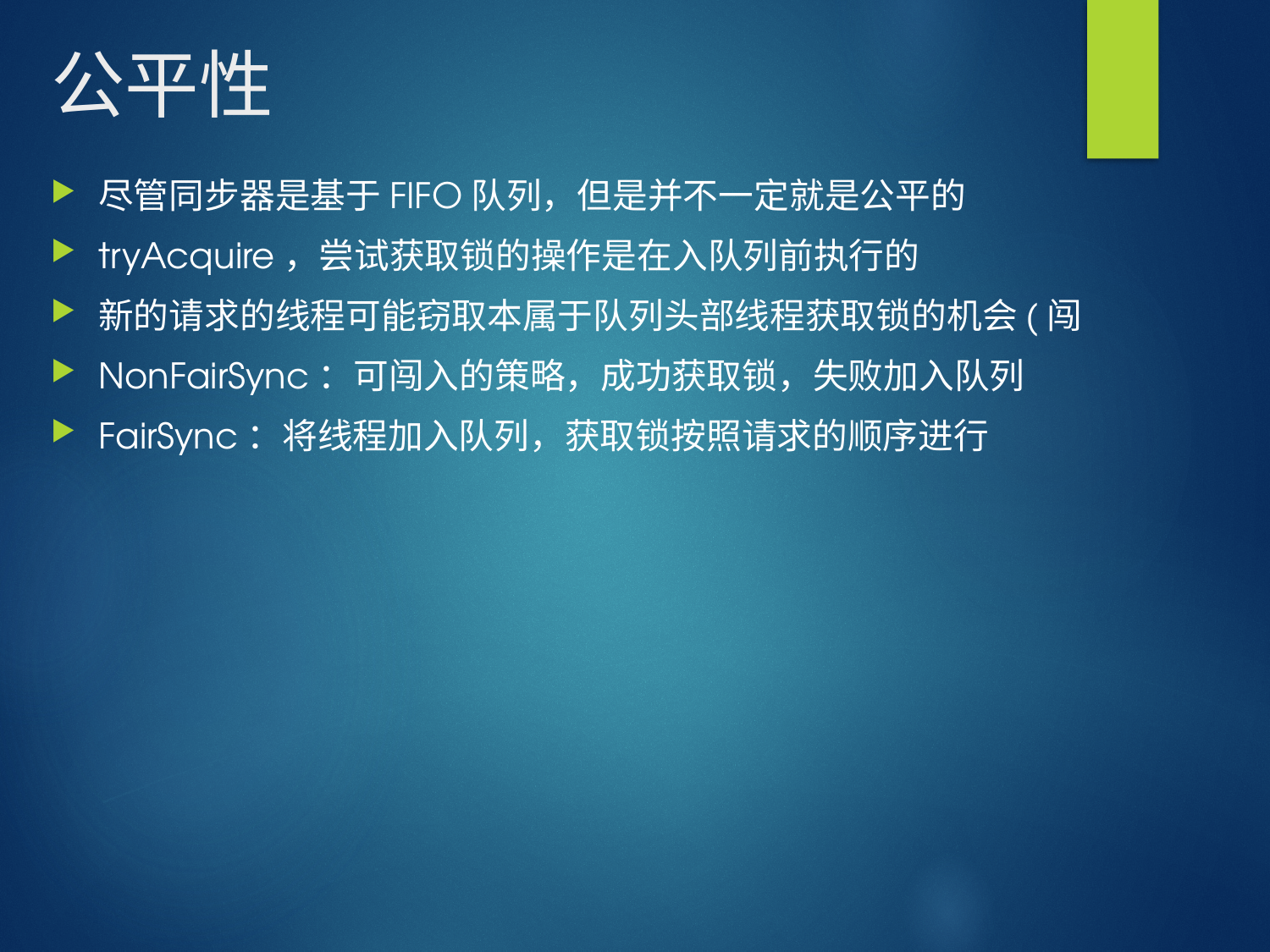

# 公平性
尽管同步器是基于FIFO队列，但是并不一定就是公平的
tryAcquire，尝试获取锁的操作是在入队列前执行的
新的请求的线程可能窃取本属于队列头部线程获取锁的机会(闯
NonFairSync：可闯入的策略，成功获取锁，失败加入队列
FairSync：将线程加入队列，获取锁按照请求的顺序进行